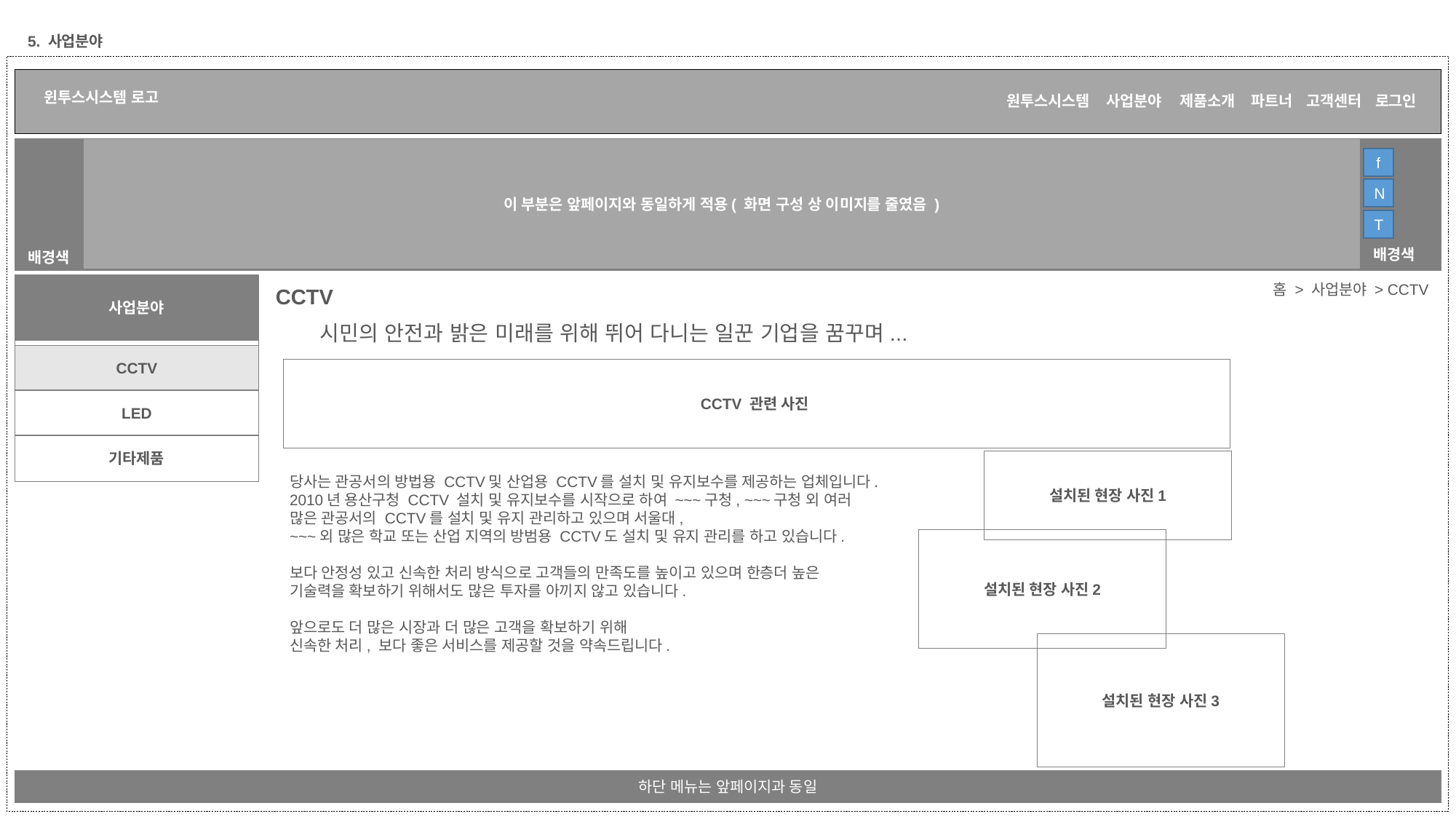

5. 사업분야

이 부분은 앞페이지와 동일하게 적용( 화면 구성 상 이미지를 줄였음 )
f
N
T
배경색
배경색
홈 > 사업분야 > CCTV
사업분야

CCTV
시민의 안전과 밝은 미래를 위해 뛰어 다니는 일꾼 기업을 꿈꾸며...
CCTV
CCTV 관련 사진
LED
기타제품

당사는 관공서의 방법용 CCTV및 산업용 CCTV를 설치 및 유지보수를 제공하는 업체입니다.
2010년 용산구청 CCTV 설치 및 유지보수를 시작으로 하여 ~~~구청, ~~~구청 외 여러
많은 관공서의 CCTV를 설치 및 유지 관리하고 있으며 서울대,
~~~외 많은 학교 또는 산업 지역의 방범용 CCTV도 설치 및 유지 관리를 하고 있습니다.

보다 안정성 있고 신속한 처리 방식으로 고객들의 만족도를 높이고 있으며 한층더 높은
기술력을 확보하기 위해서도 많은 투자를 아끼지 않고 있습니다.

앞으로도 더 많은 시장과 더 많은 고객을 확보하기 위해
신속한 처리, 보다 좋은 서비스를 제공할 것을 약속드립니다.
설치된 현장 사진1
설치된 현장 사진2
설치된 현장 사진3